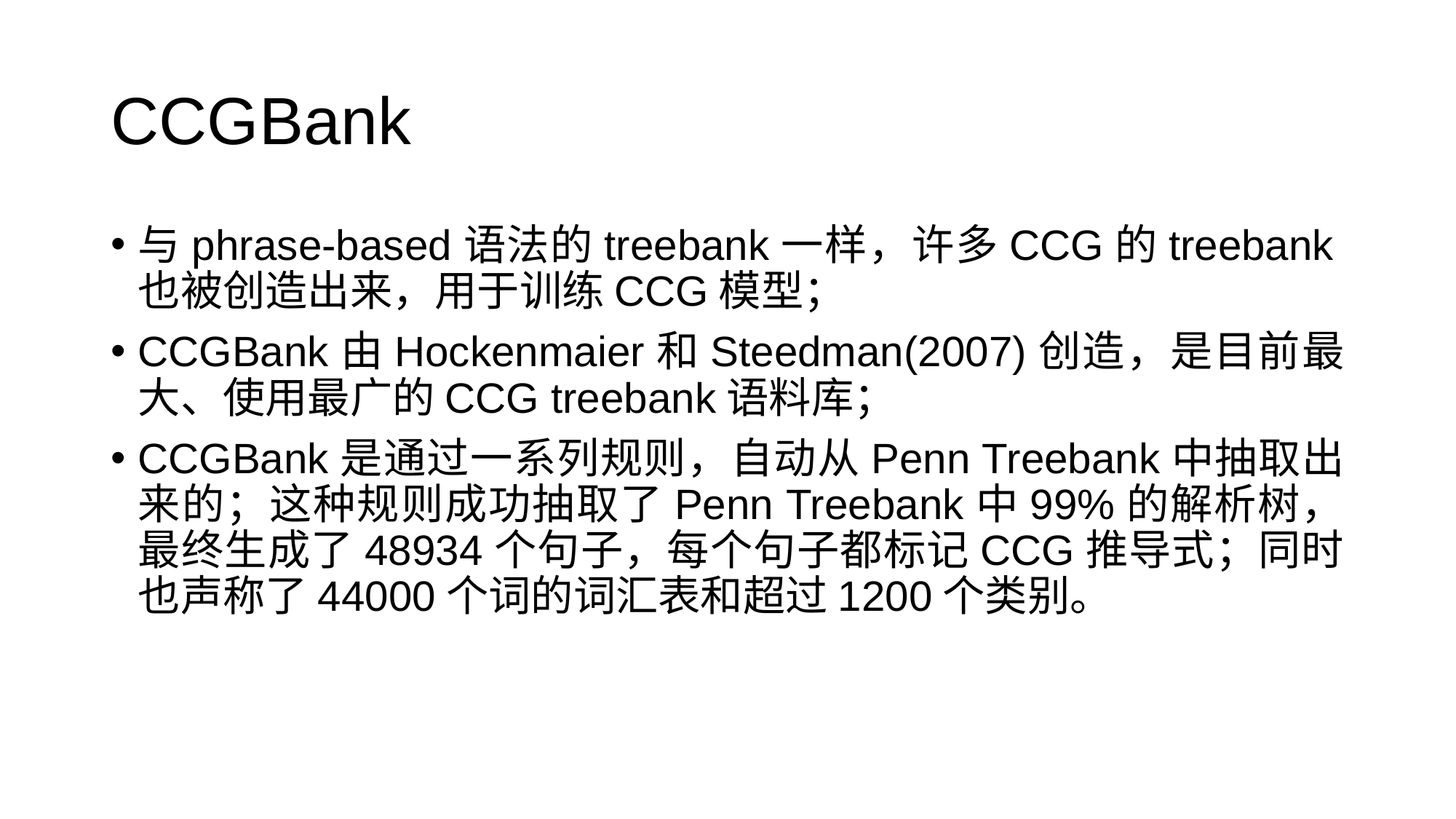

# CCGBank
与phrase-based语法的treebank一样，许多CCG的treebank也被创造出来，用于训练CCG模型；
CCGBank由Hockenmaier和Steedman(2007)创造，是目前最大、使用最广的CCG treebank语料库；
CCGBank是通过一系列规则，自动从Penn Treebank中抽取出来的；这种规则成功抽取了Penn Treebank中99%的解析树，最终生成了48934个句子，每个句子都标记CCG推导式；同时也声称了44000个词的词汇表和超过1200个类别。